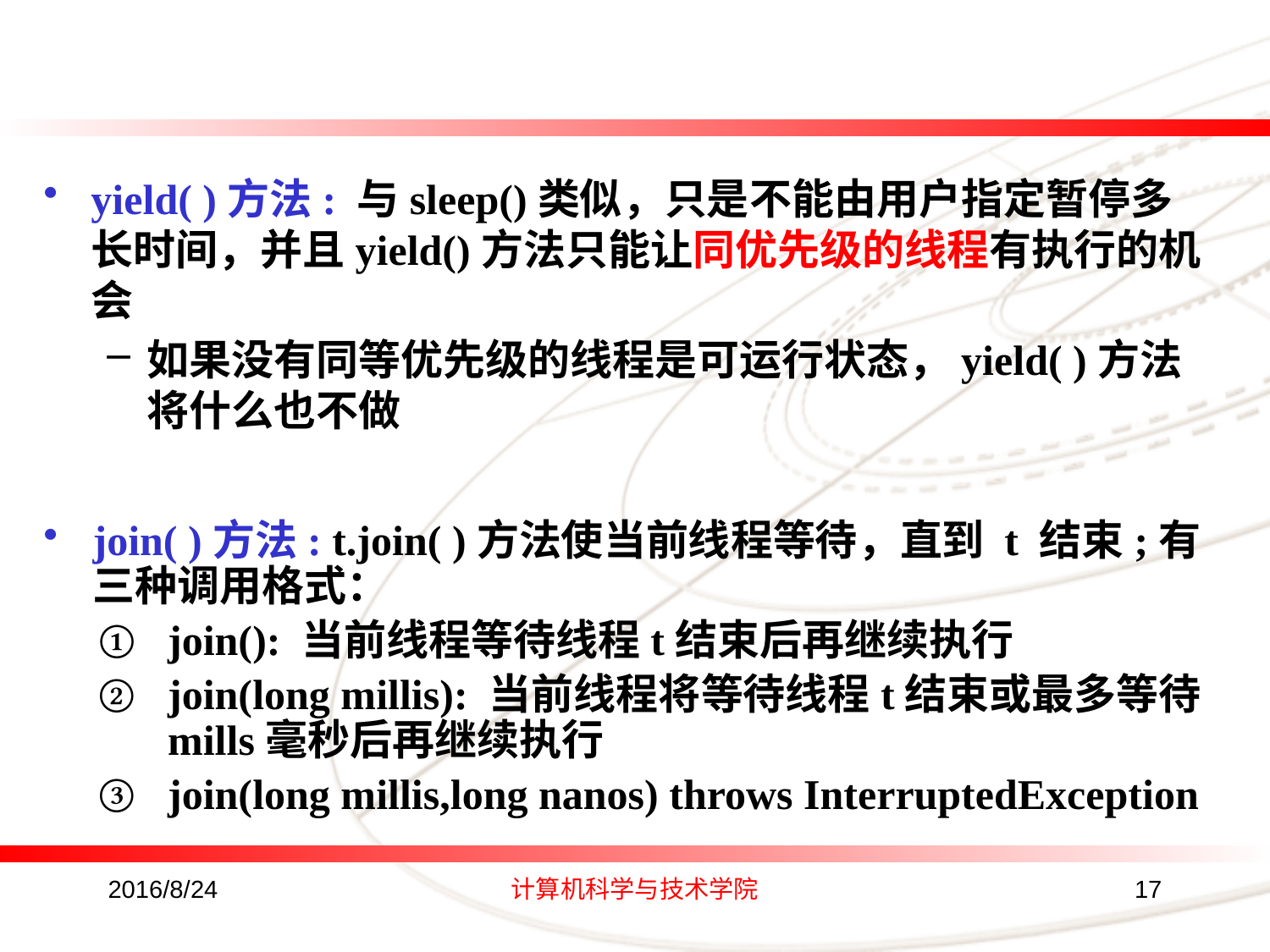

yield( )方法: 与sleep()类似，只是不能由用户指定暂停多长时间，并且yield()方法只能让同优先级的线程有执行的机会
如果没有同等优先级的线程是可运行状态，yield( )方法将什么也不做

join( )方法: t.join( )方法使当前线程等待，直到 t 结束;有三种调用格式：
join(): 当前线程等待线程t结束后再继续执行
join(long millis): 当前线程将等待线程t结束或最多等待mills毫秒后再继续执行
join(long millis,long nanos) throws InterruptedException
2016/8/24
计算机科学与技术学院
17